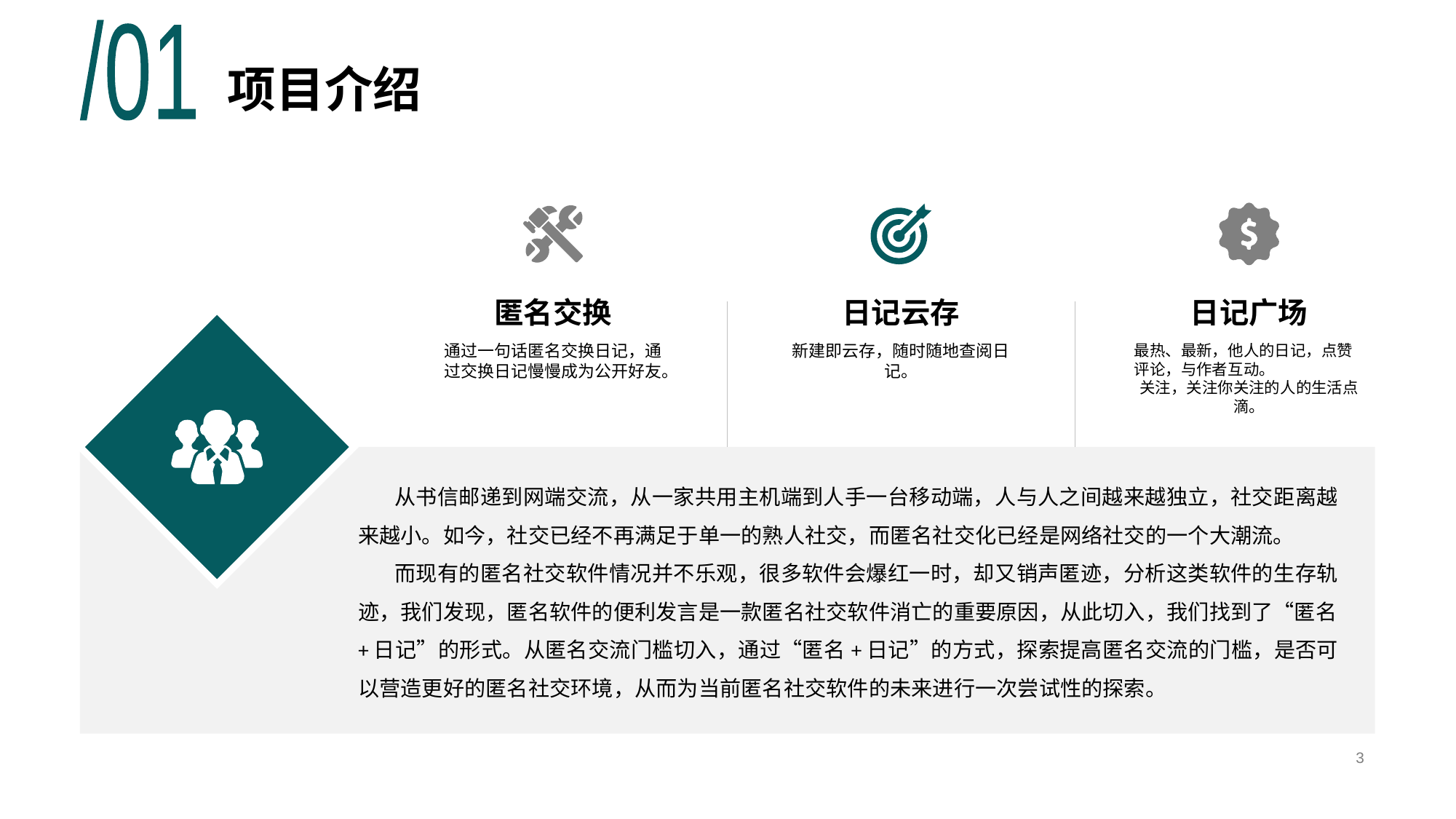

项目介绍
/01

日记广场
最热、最新，他人的日记，点赞评论，与作者互动。
关注，关注你关注的人的生活点滴。

日记云存
新建即云存，随时随地查阅日记。

匿名交换
通过一句话匿名交换日记，通过交换日记慢慢成为公开好友。

从书信邮递到网端交流，从一家共用主机端到人手一台移动端，人与人之间越来越独立，社交距离越来越小。如今，社交已经不再满足于单一的熟人社交，而匿名社交化已经是网络社交的一个大潮流。
而现有的匿名社交软件情况并不乐观，很多软件会爆红一时，却又销声匿迹，分析这类软件的生存轨迹，我们发现，匿名软件的便利发言是一款匿名社交软件消亡的重要原因，从此切入，我们找到了“匿名+日记”的形式。从匿名交流门槛切入，通过“匿名+日记”的方式，探索提高匿名交流的门槛，是否可以营造更好的匿名社交环境，从而为当前匿名社交软件的未来进行一次尝试性的探索。
3